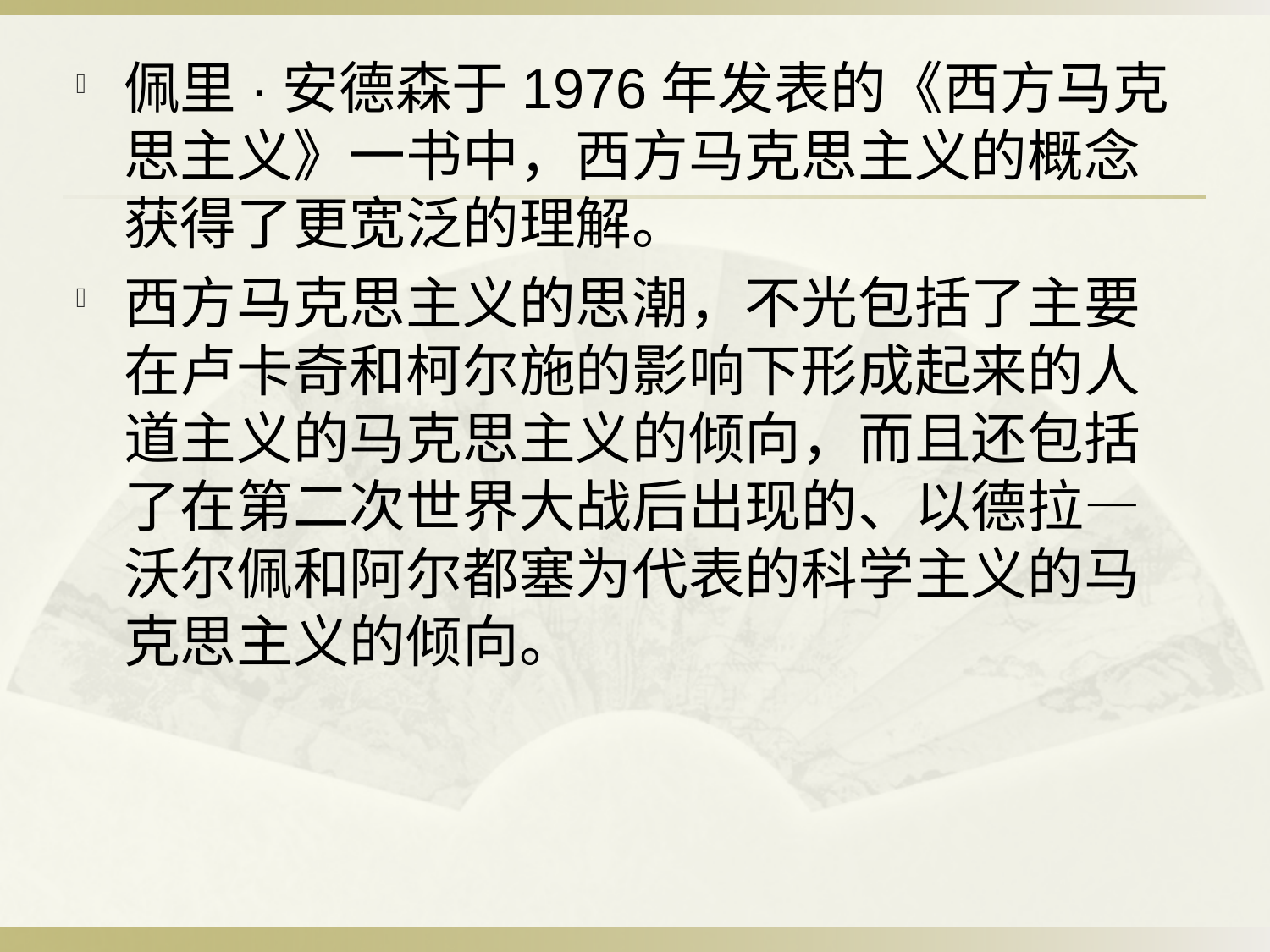

佩里·安德森于1976年发表的《西方马克思主义》一书中，西方马克思主义的概念获得了更宽泛的理解。
西方马克思主义的思潮，不光包括了主要在卢卡奇和柯尔施的影响下形成起来的人道主义的马克思主义的倾向，而且还包括了在第二次世界大战后出现的、以德拉—沃尔佩和阿尔都塞为代表的科学主义的马克思主义的倾向。